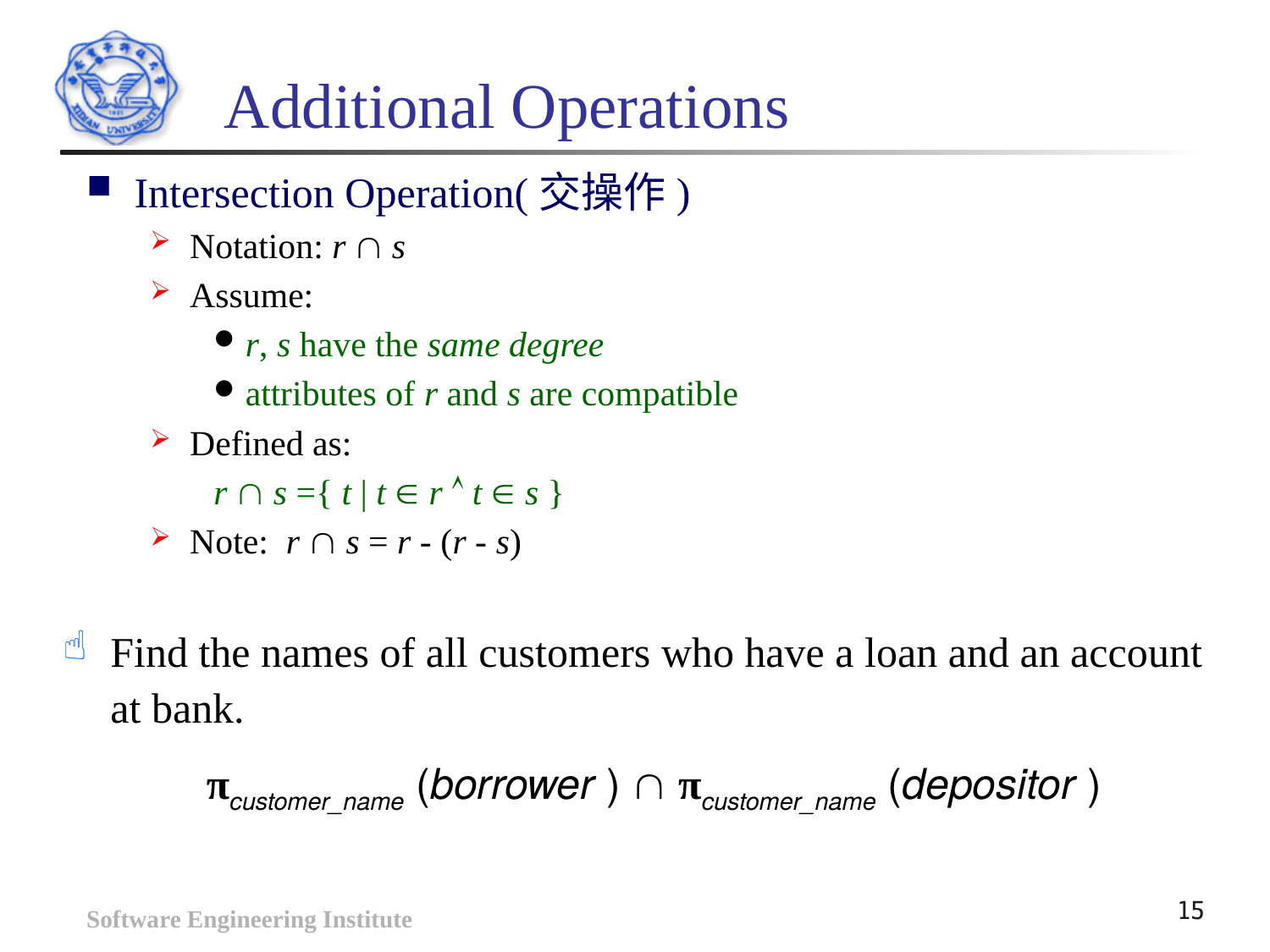

# Additional Operations
Intersection Operation(交操作)
Notation: r ∩ s
Assume:
r, s have the same degree
attributes of r and s are compatible
Defined as:
r ∩ s ={ t | t ∈ r ∧ t ∈ s }
Note:  r ∩ s = r - (r - s)

Find the names of all customers who have a loan and an account at bank.
πcustomer_name (borrower ) ∩ πcustomer_name (depositor )

Software Engineering Institute
15